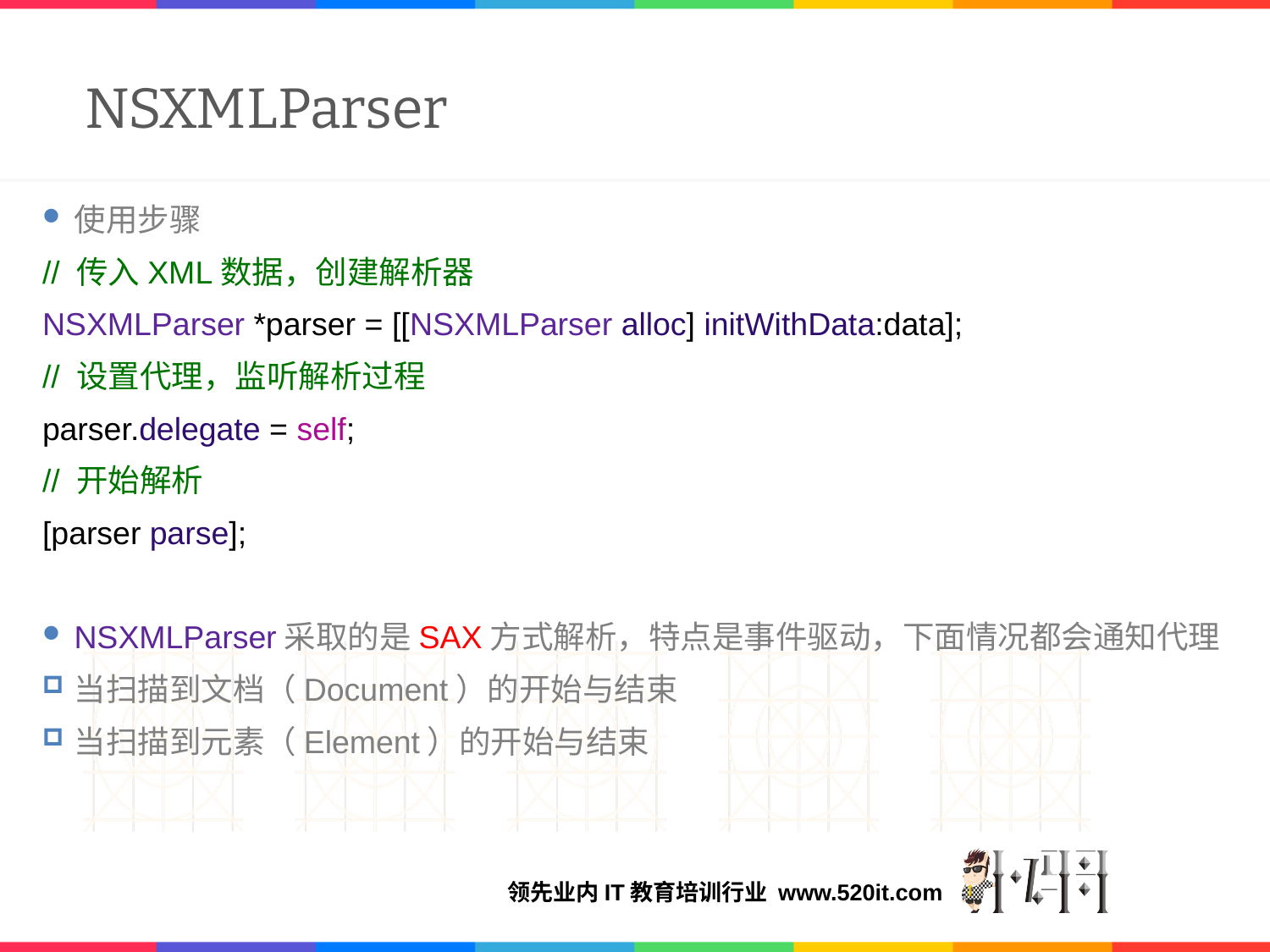

# NSXMLParser
使用步骤
// 传入XML数据，创建解析器
NSXMLParser *parser = [[NSXMLParser alloc] initWithData:data];
// 设置代理，监听解析过程
parser.delegate = self;
// 开始解析
[parser parse];

NSXMLParser采取的是SAX方式解析，特点是事件驱动，下面情况都会通知代理
当扫描到文档（Document）的开始与结束
当扫描到元素（Element）的开始与结束